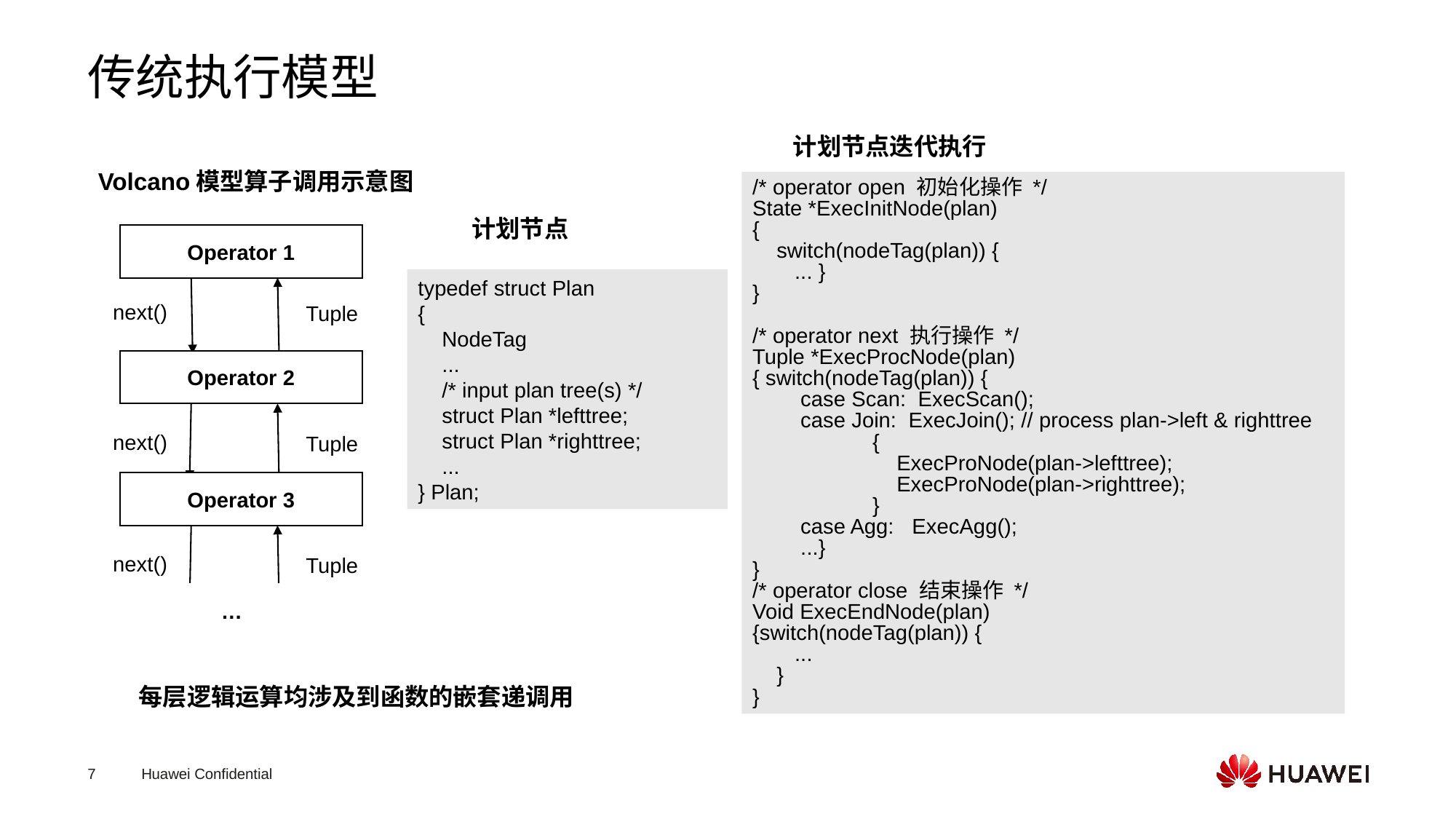

# 传统执行模型
计划节点迭代执行
Volcano模型算子调用示意图
/* operator open 初始化操作 */
State *ExecInitNode(plan)
{
    switch(nodeTag(plan)) {
       ... }
}

/* operator next 执行操作 */
Tuple *ExecProcNode(plan)
{ switch(nodeTag(plan)) {
        case Scan:  ExecScan();
        case Join:  ExecJoin(); // process plan->left & righttree
                    {
                        ExecProNode(plan->lefttree);
                        ExecProNode(plan->righttree);
                    }
        case Agg:   ExecAgg();
        ...}
}
/* operator close 结束操作 */
Void ExecEndNode(plan)
{switch(nodeTag(plan)) {
       ...
    }
}
计划节点
Operator 1
next()
Tuple
Operator 2
next()
Tuple
Operator 3
next()
Tuple
…
typedef struct Plan
{
    NodeTag
    ...
    /* input plan tree(s) */
    struct Plan *lefttree;
    struct Plan *righttree;
    ...
} Plan;
每层逻辑运算均涉及到函数的嵌套递调用